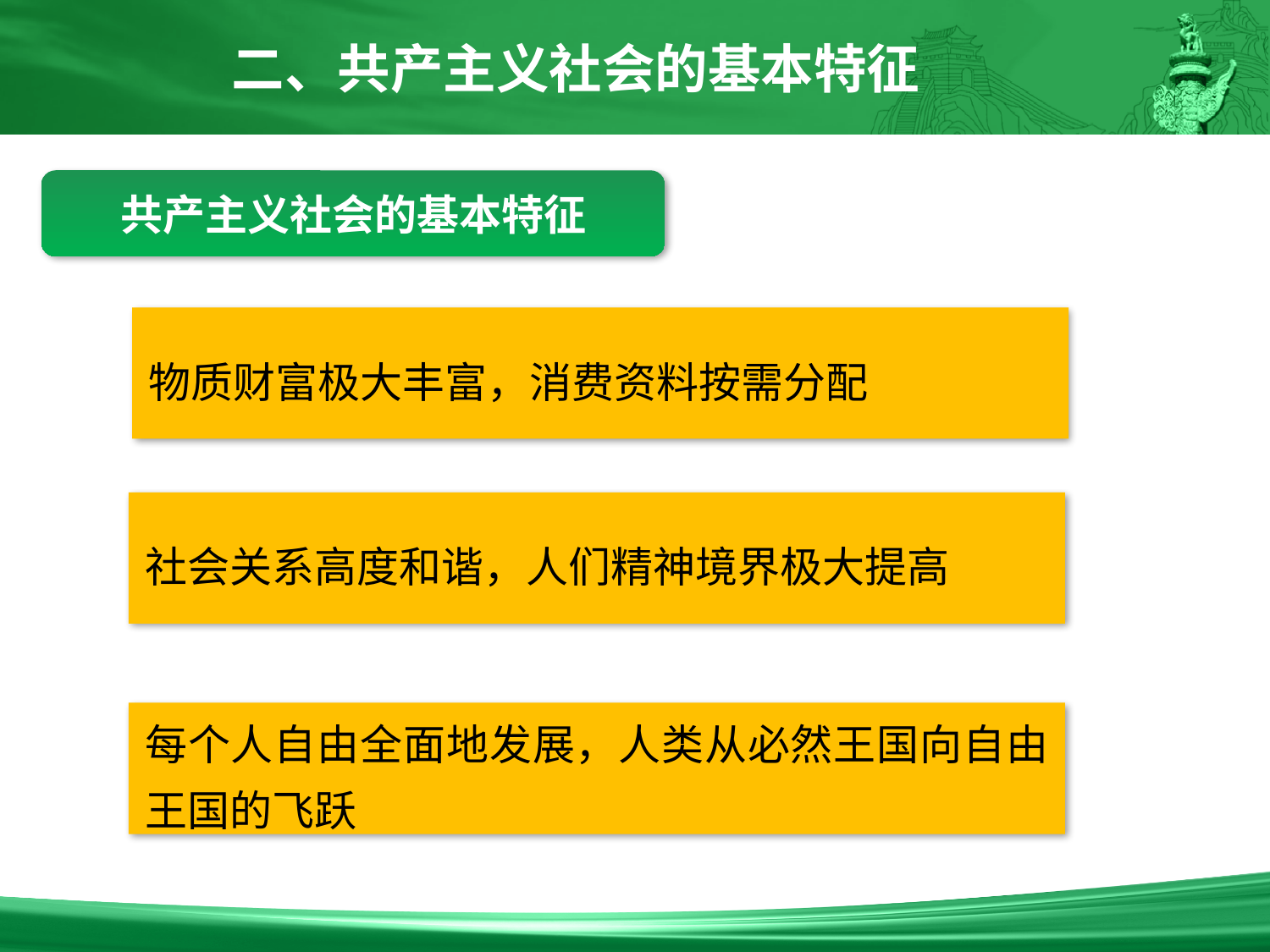

二、共产主义社会的基本特征
共产主义社会的基本特征
物质财富极大丰富，消费资料按需分配
社会关系高度和谐，人们精神境界极大提高
每个人自由全面地发展，人类从必然王国向自由王国的飞跃